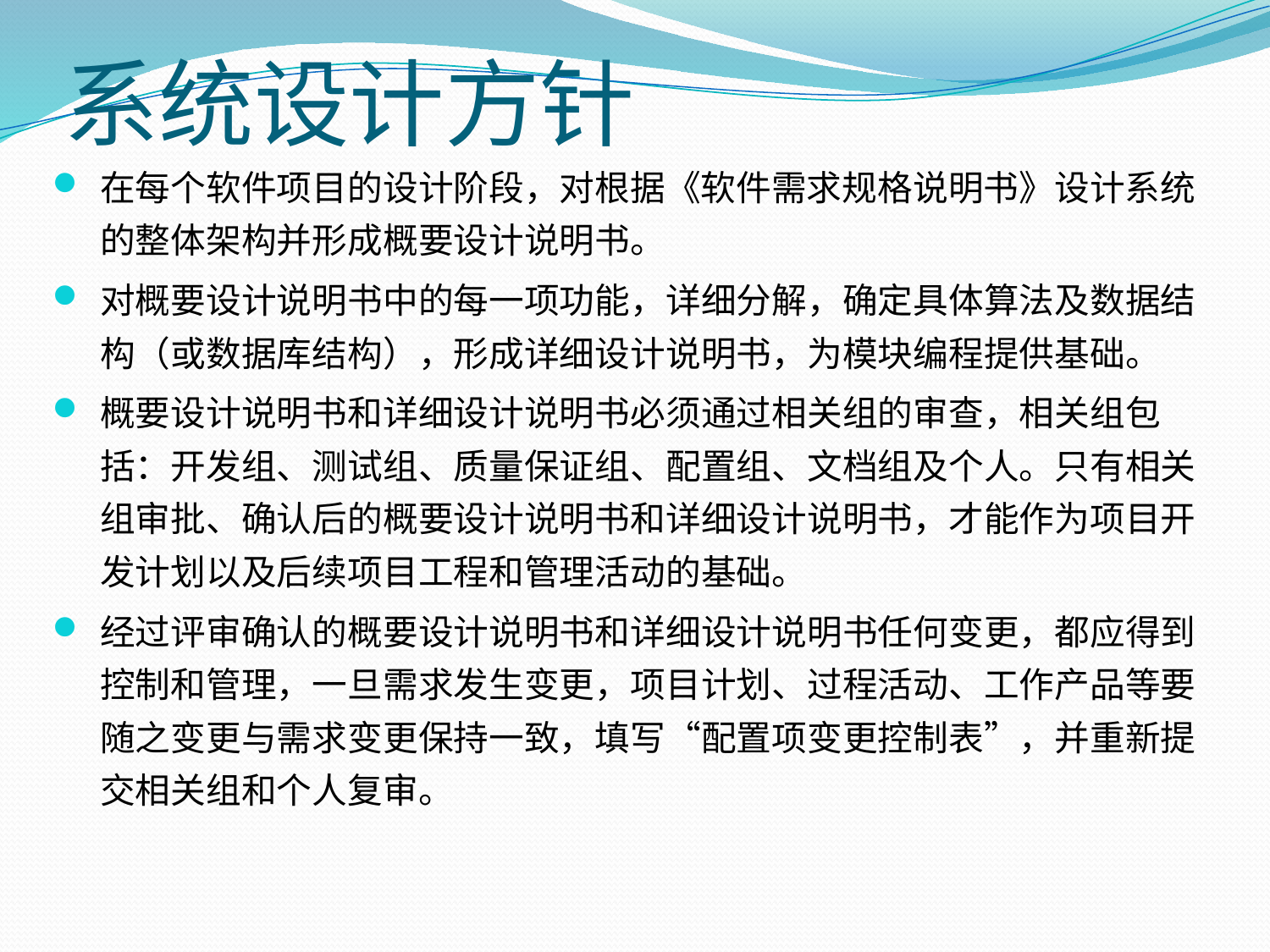

# 系统设计方针
在每个软件项目的设计阶段，对根据《软件需求规格说明书》设计系统的整体架构并形成概要设计说明书。
对概要设计说明书中的每一项功能，详细分解，确定具体算法及数据结构（或数据库结构），形成详细设计说明书，为模块编程提供基础。
概要设计说明书和详细设计说明书必须通过相关组的审查，相关组包括：开发组、测试组、质量保证组、配置组、文档组及个人。只有相关组审批、确认后的概要设计说明书和详细设计说明书，才能作为项目开发计划以及后续项目工程和管理活动的基础。
经过评审确认的概要设计说明书和详细设计说明书任何变更，都应得到控制和管理，一旦需求发生变更，项目计划、过程活动、工作产品等要随之变更与需求变更保持一致，填写“配置项变更控制表”，并重新提交相关组和个人复审。